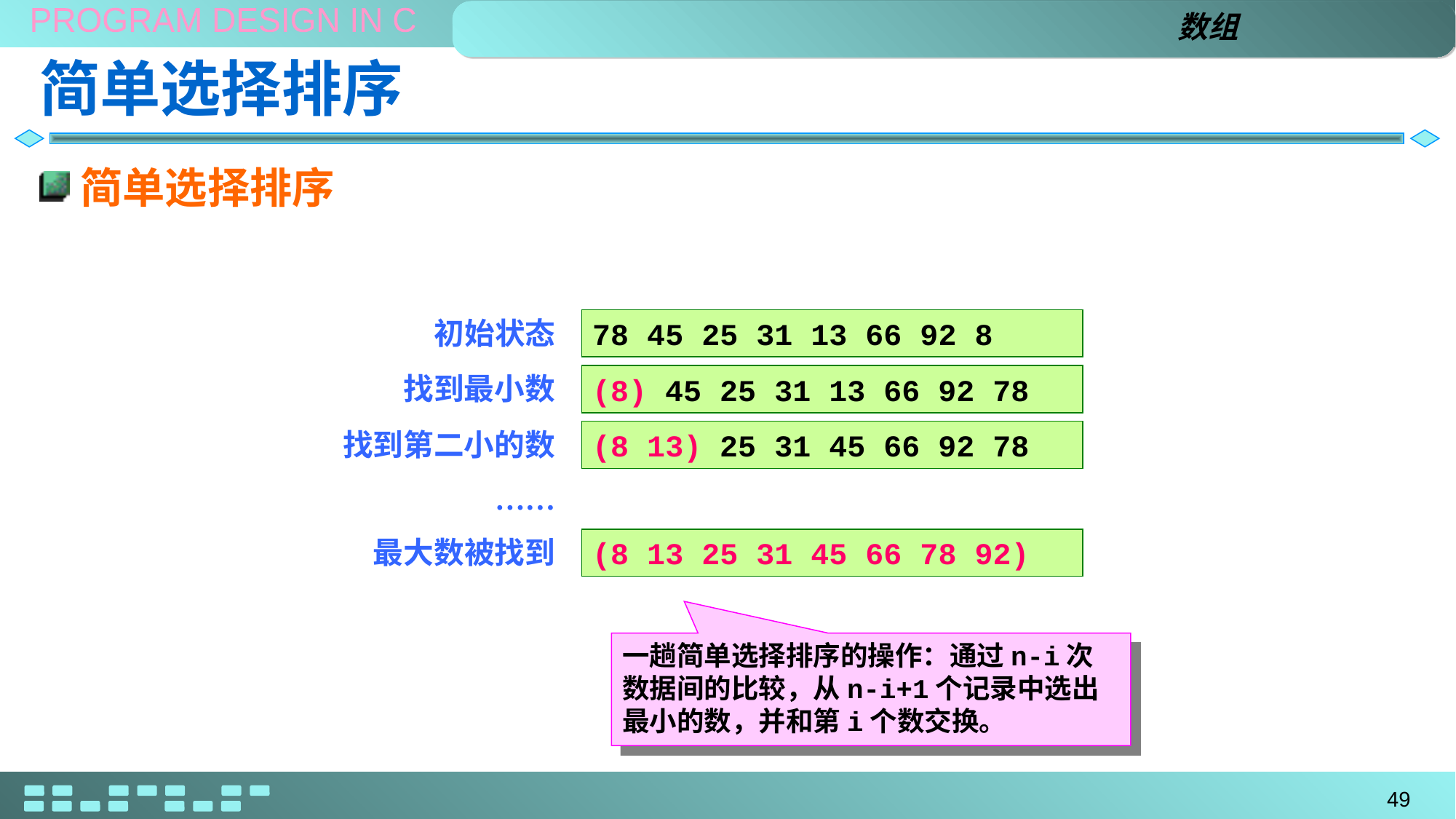

数组
# 简单选择排序
简单选择排序

初始状态
78 45 25 31 13 66 92 8
找到最小数
(8) 45 25 31 13 66 92 78
找到第二小的数
(8 13) 25 31 45 66 92 78
……
最大数被找到
(8 13 25 31 45 66 78 92)
一趟简单选择排序的操作：通过n-i次数据间的比较，从n-i+1个记录中选出最小的数，并和第i个数交换。
49